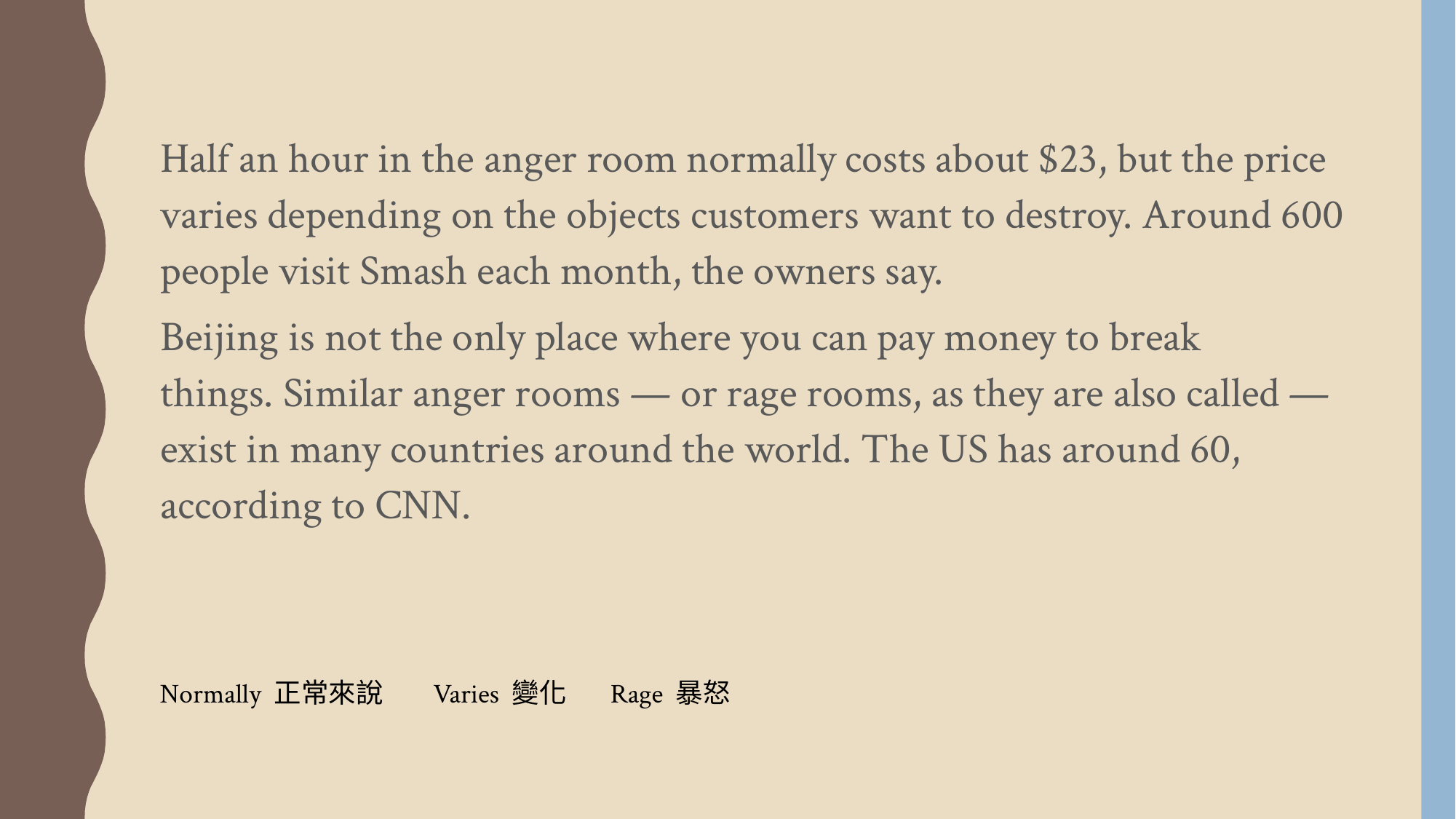

Half an hour in the anger room normally costs about $23, but the price varies depending on the objects customers want to destroy. Around 600 people visit Smash each month, the owners say.
Beijing is not the only place where you can pay money to break things. Similar anger rooms — or rage rooms, as they are also called — exist in many countries around the world. The US has around 60, according to CNN.
Normally 正常來說       Varies 變化      Rage 暴怒